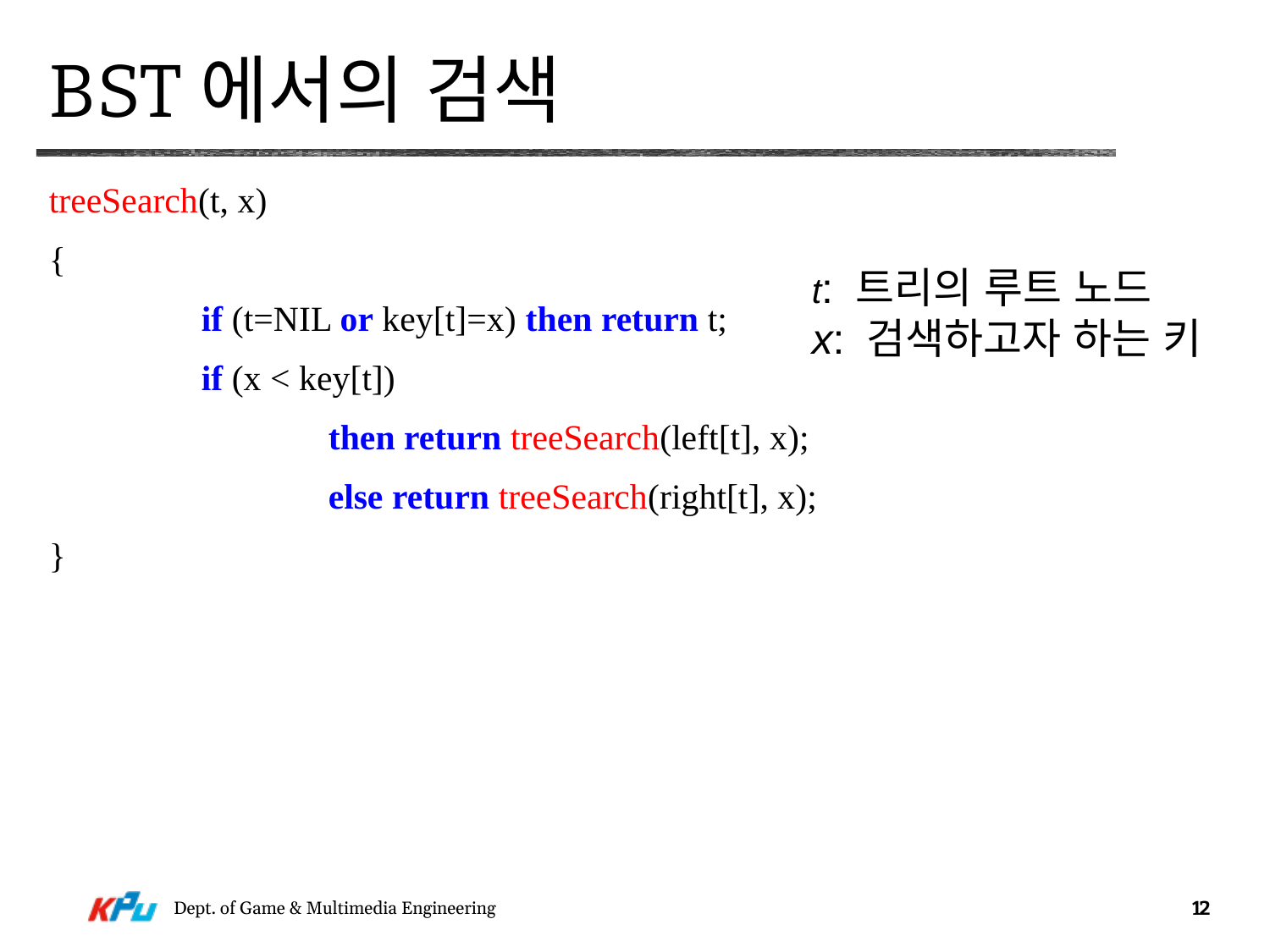

# BST에서의 검색
treeSearch(t, x)
{
		if (t=NIL or key[t]=x) then return t;
		if (x < key[t])
			then return treeSearch(left[t], x);
			else return treeSearch(right[t], x);
}
t: 트리의 루트 노드
x: 검색하고자 하는 키
Dept. of Game & Multimedia Engineering
12